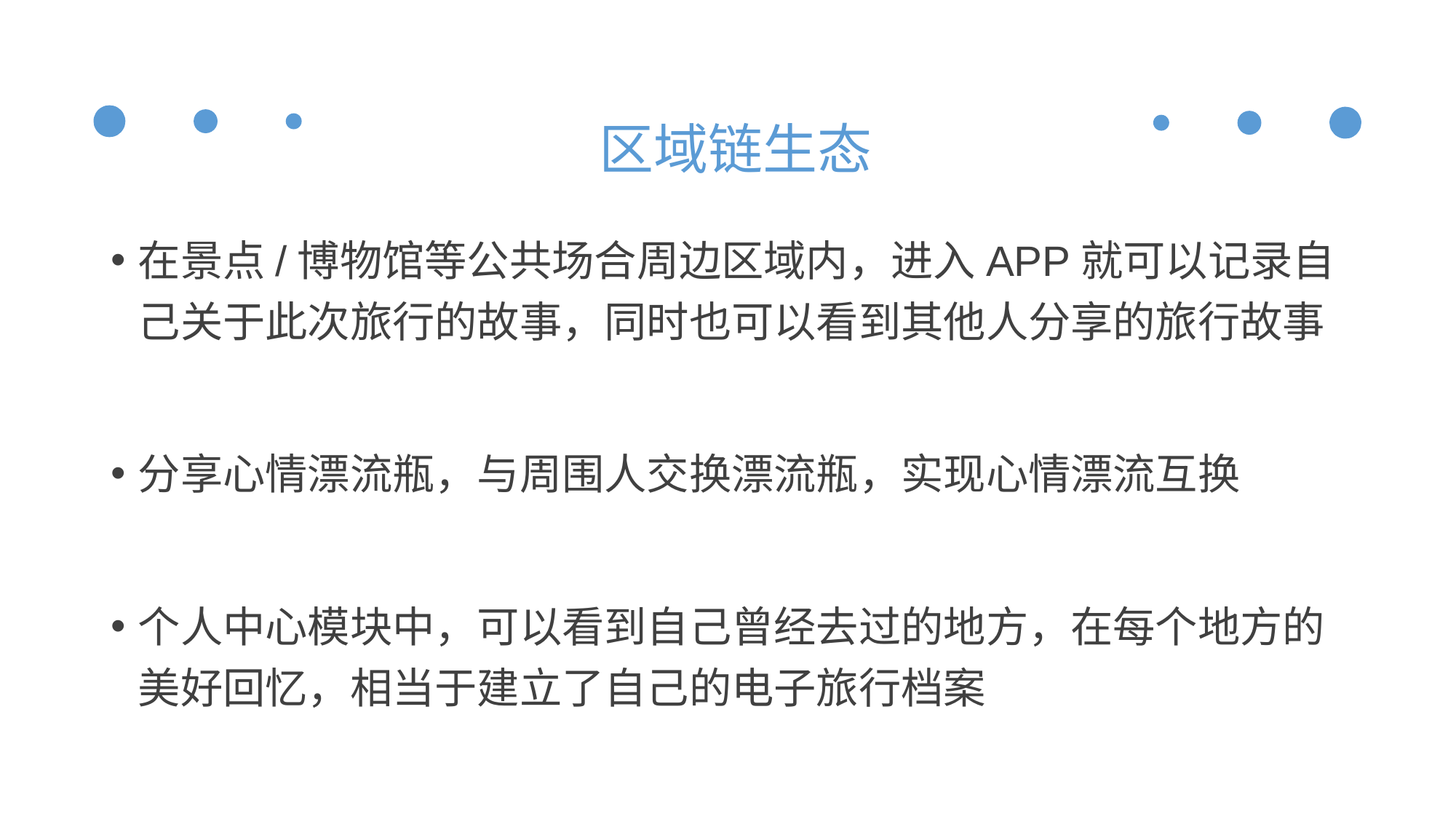

区域链生态
在景点/博物馆等公共场合周边区域内，进入APP就可以记录自己关于此次旅行的故事，同时也可以看到其他人分享的旅行故事

分享心情漂流瓶，与周围人交换漂流瓶，实现心情漂流互换

个人中心模块中，可以看到自己曾经去过的地方，在每个地方的美好回忆，相当于建立了自己的电子旅行档案